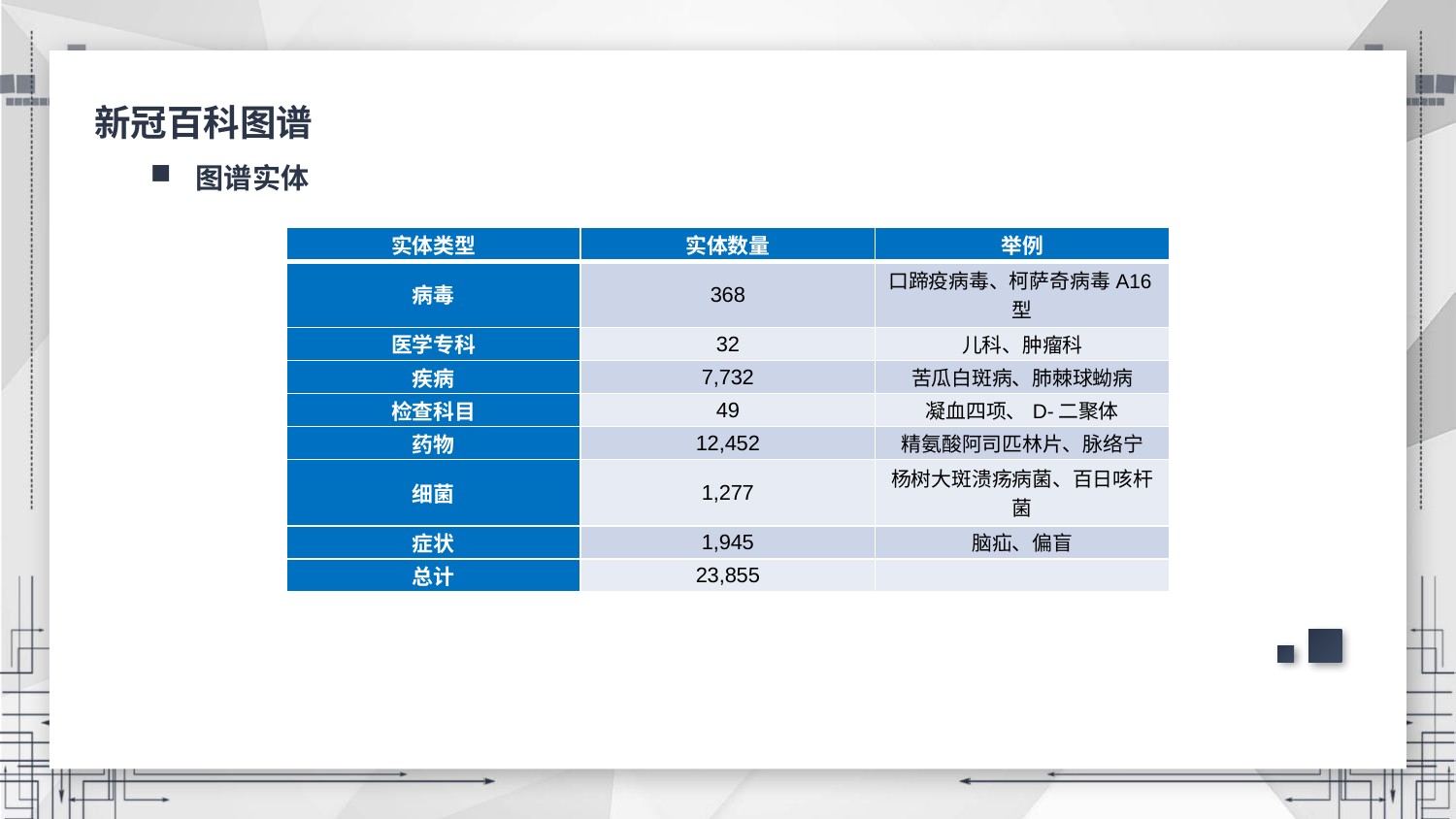

新冠百科图谱
图谱实体
| 实体类型 | 实体数量 | 举例 |
| --- | --- | --- |
| 病毒 | 368 | 口蹄疫病毒、柯萨奇病毒A16型 |
| 医学专科 | 32 | 儿科、肿瘤科 |
| 疾病 | 7,732 | 苦瓜白斑病、肺棘球蚴病 |
| 检查科目 | 49 | 凝血四项、D-二聚体 |
| 药物 | 12,452 | 精氨酸阿司匹林片、脉络宁 |
| 细菌 | 1,277 | 杨树大斑溃疡病菌、百日咳杆菌 |
| 症状 | 1,945 | 脑疝、偏盲 |
| 总计 | 23,855 |  |